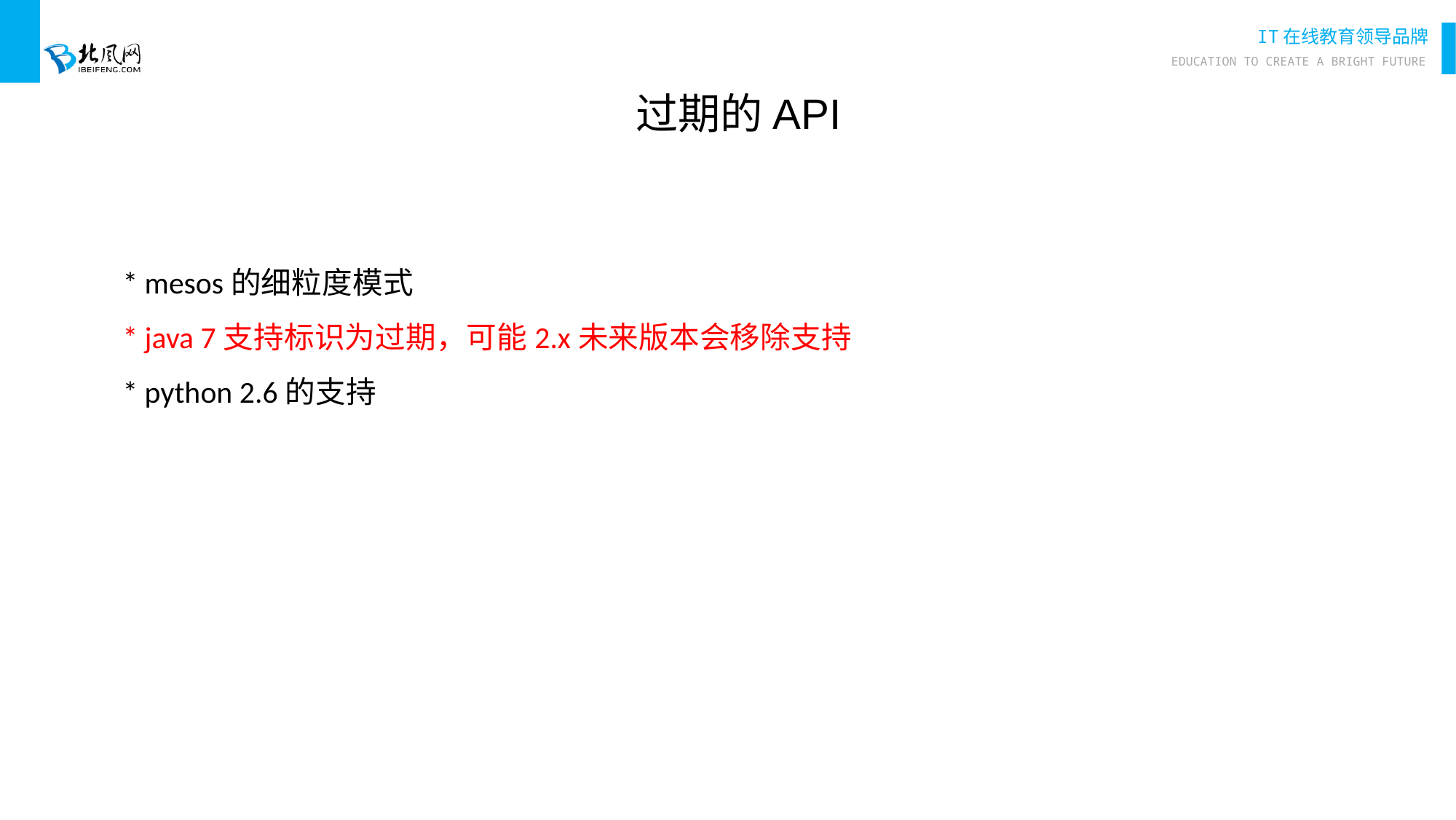

过期的API
* mesos的细粒度模式
* java 7支持标识为过期，可能2.x未来版本会移除支持
* python 2.6的支持